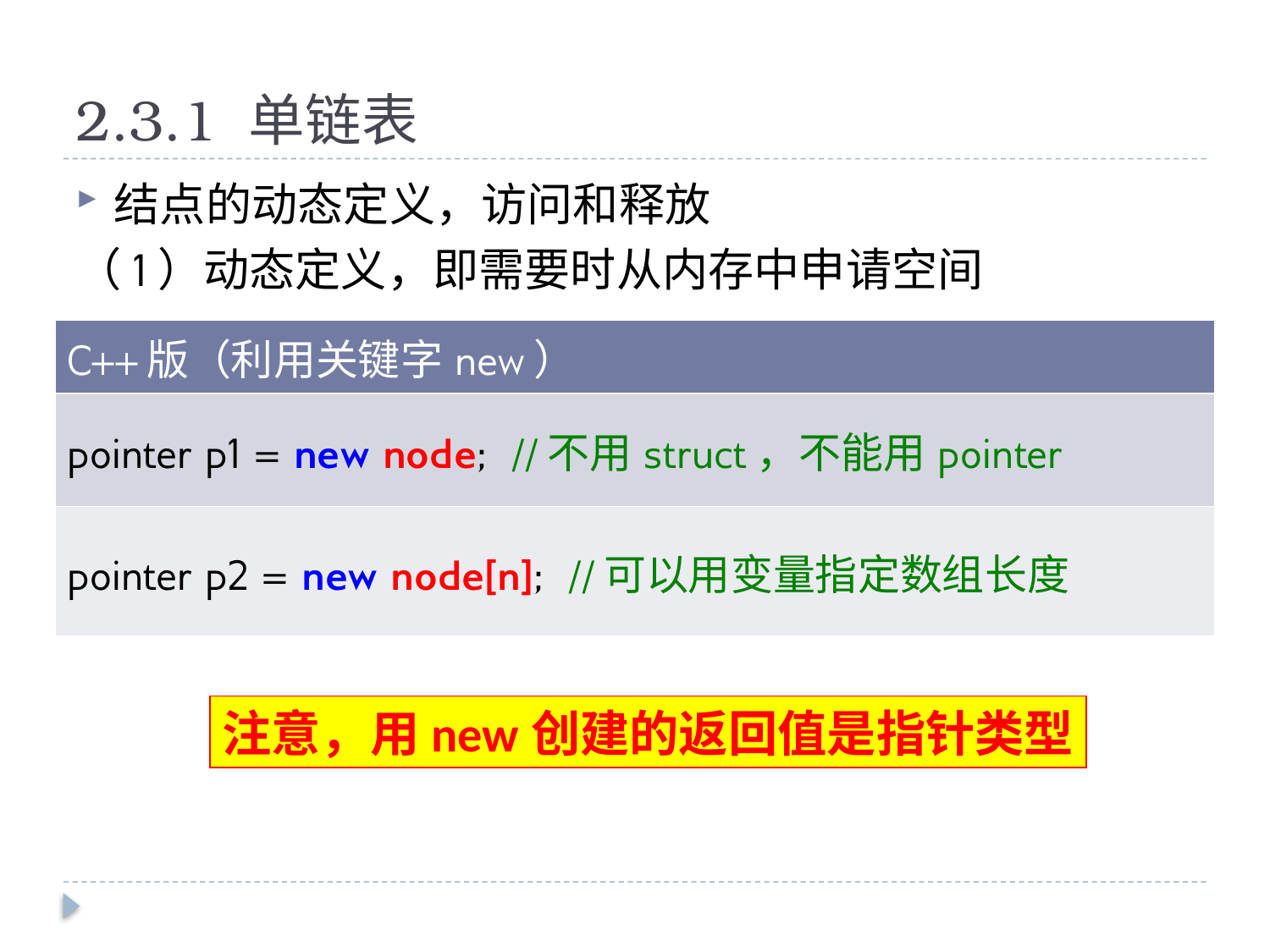

# 2.3.1 单链表
结点的动态定义，访问和释放
（1）动态定义，即需要时从内存中申请空间
| C++版（利用关键字new） |
| --- |
| pointer p1 = new node; //不用struct，不能用pointer |
| pointer p2 = new node[n]; //可以用变量指定数组长度 |
注意，用new创建的返回值是指针类型